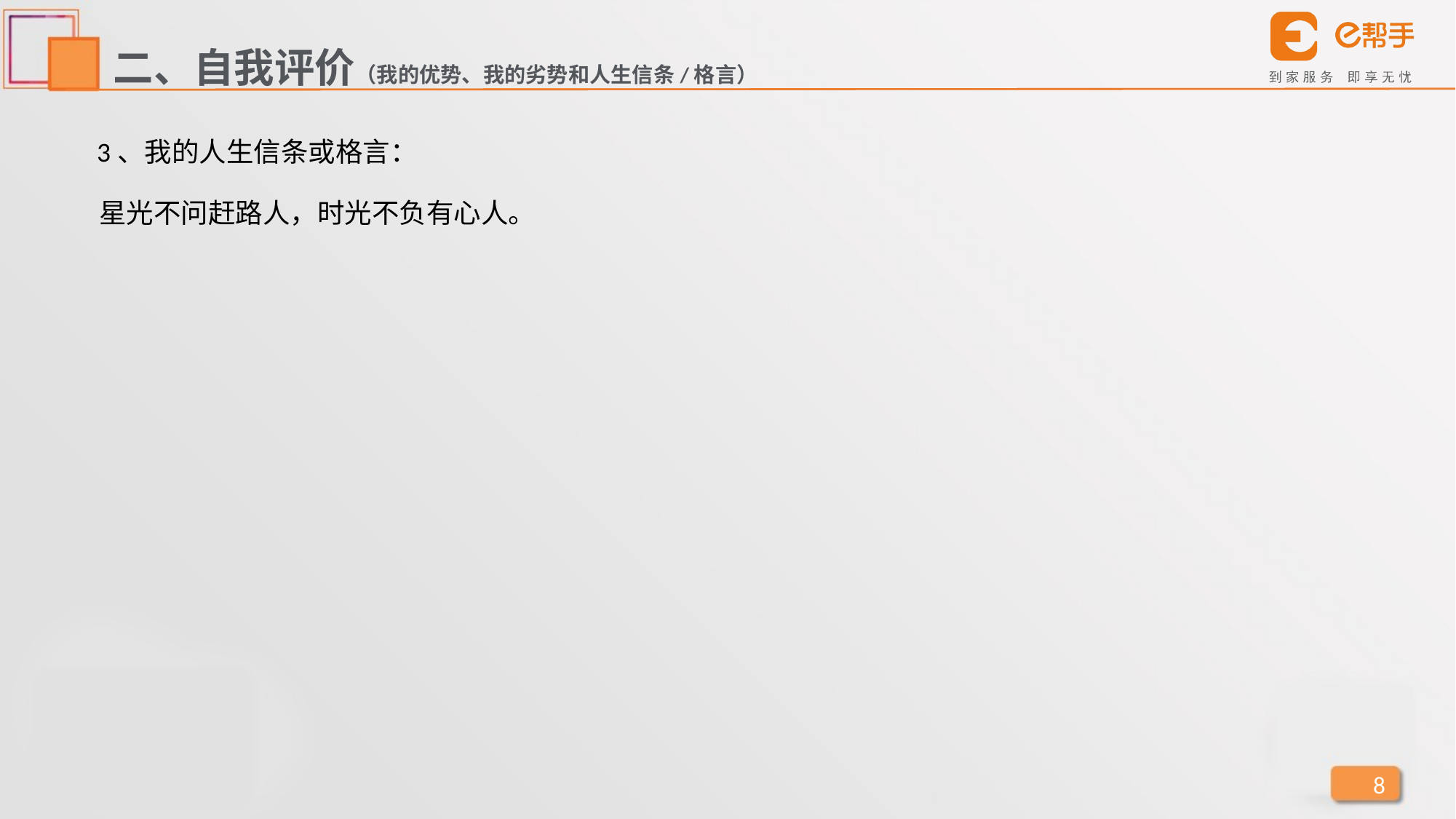

二、自我评价（我的优势、我的劣势和人生信条/格言）
3、我的人生信条或格言：
星光不问赶路人，时光不负有心人。
8